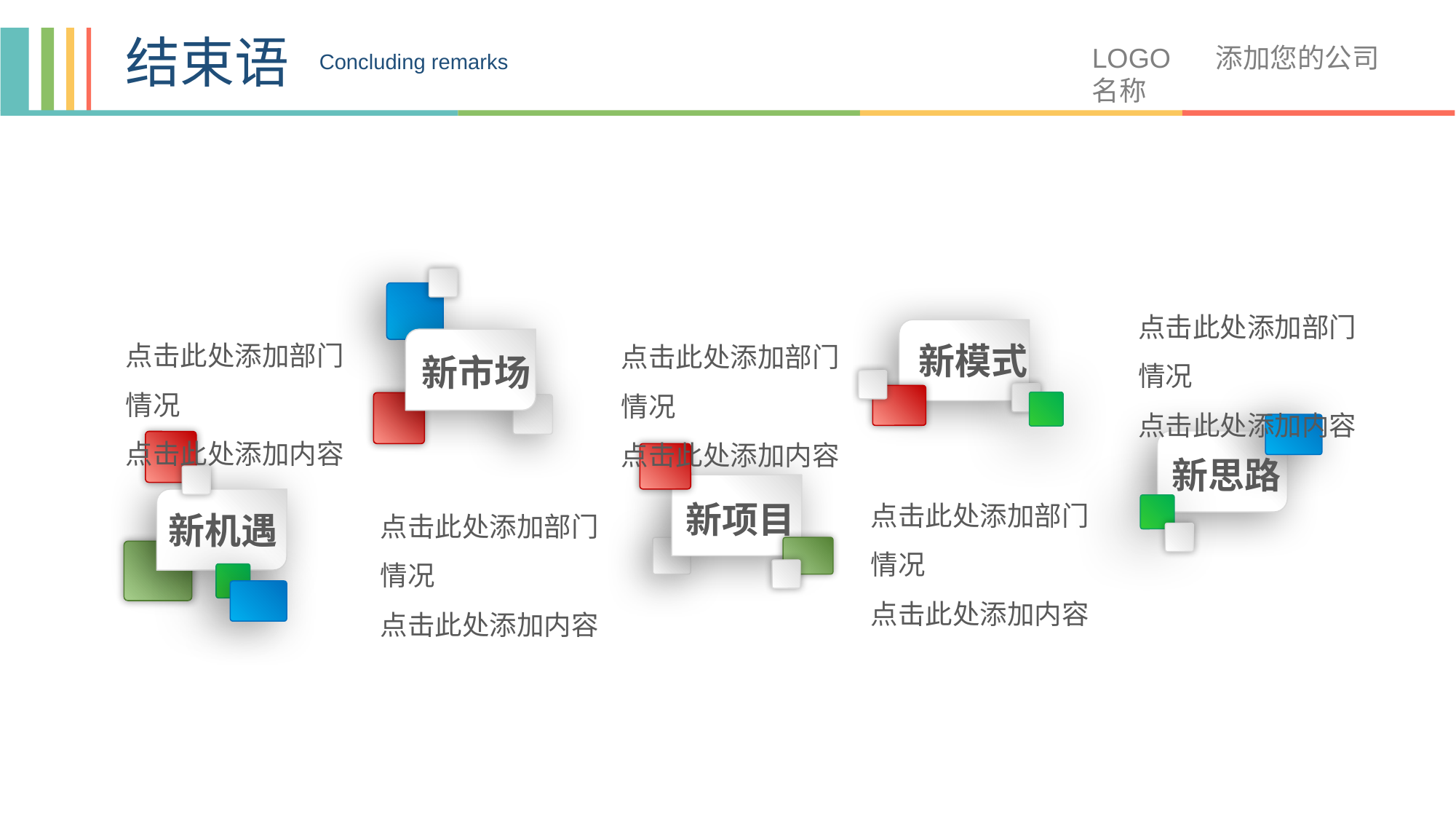

结束语

LOGO     添加您的公司名称
Concluding remarks

点击此处添加部门情况
点击此处添加内容
点击此处添加部门情况
点击此处添加内容
点击此处添加部门情况
点击此处添加内容

新模式
新市场

新思路
点击此处添加部门情况
点击此处添加内容
点击此处添加部门情况
点击此处添加内容
新项目
新机遇